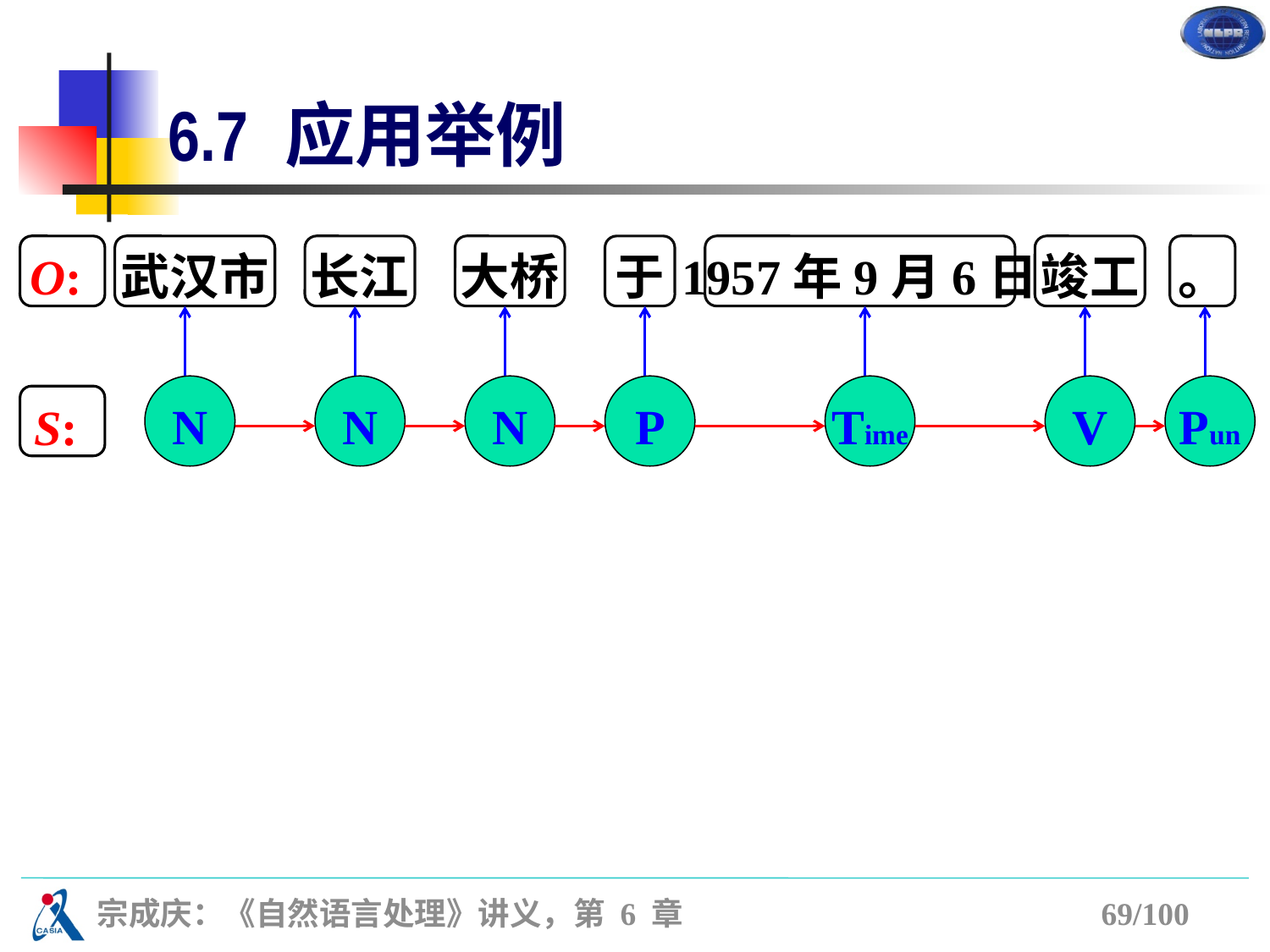

# 6.7 应用举例
O:
武汉市
长江
大桥
于
1957年9月6日
竣工
。
N
N
N
P
Time
V
Pun
S: